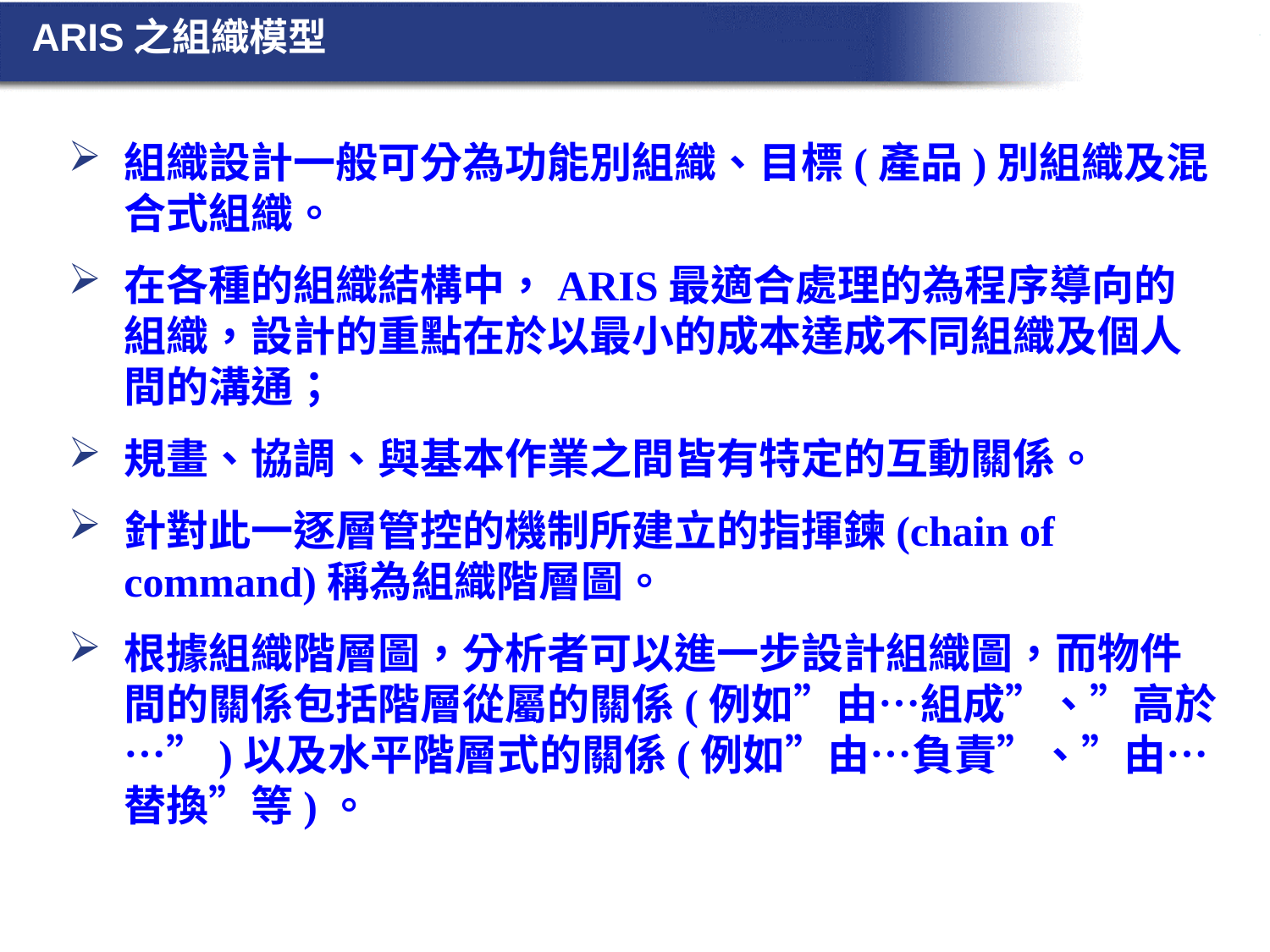

# ARIS之組織模型
組織設計一般可分為功能別組織、目標(產品)別組織及混合式組織。
在各種的組織結構中，ARIS最適合處理的為程序導向的組織，設計的重點在於以最小的成本達成不同組織及個人間的溝通；
規畫、協調、與基本作業之間皆有特定的互動關係。
針對此一逐層管控的機制所建立的指揮鍊(chain of command)稱為組織階層圖。
根據組織階層圖，分析者可以進一步設計組織圖，而物件間的關係包括階層從屬的關係(例如”由…組成”、”高於…”)以及水平階層式的關係(例如”由…負責”、”由…替換”等)。